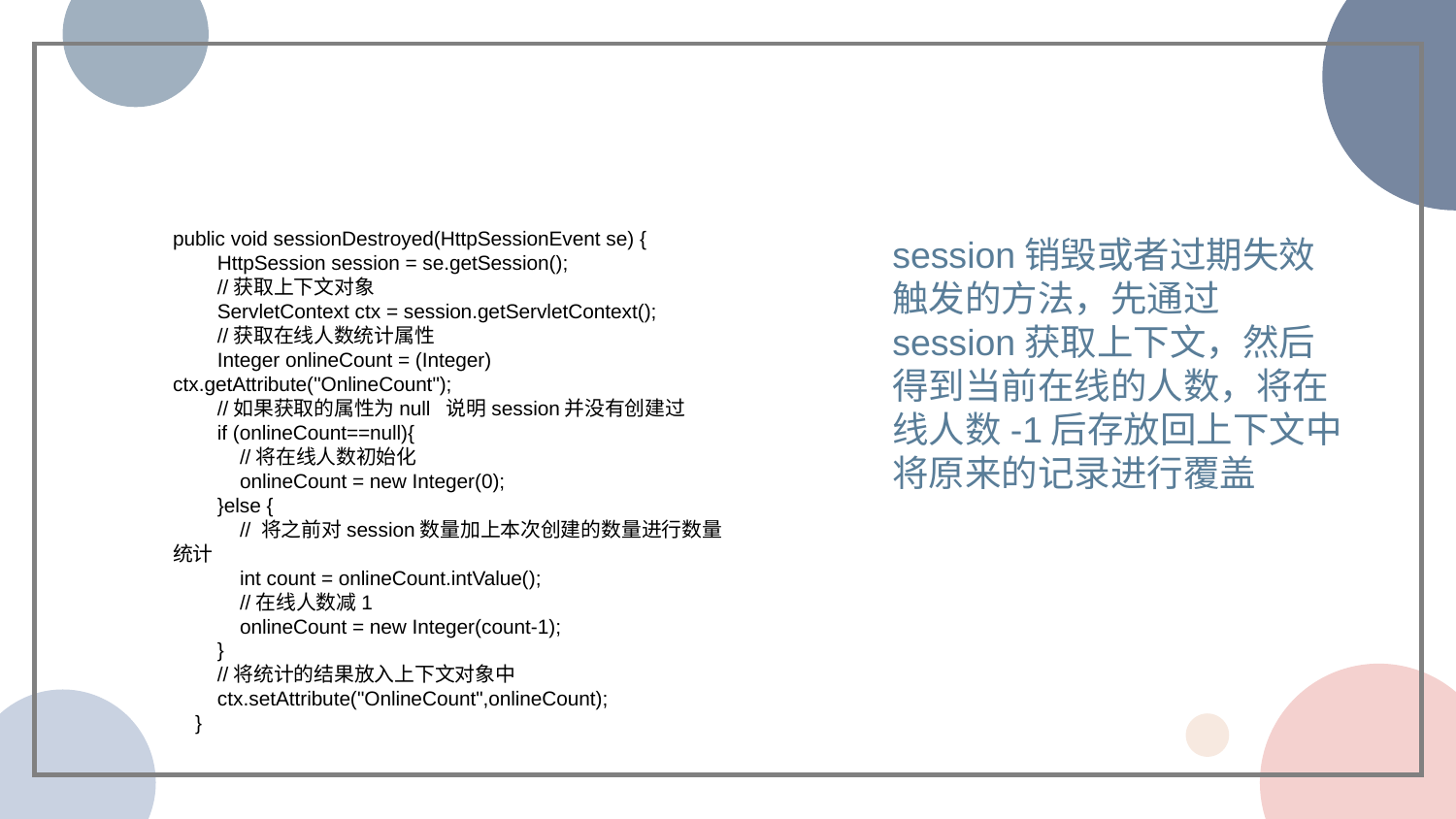

public void sessionDestroyed(HttpSessionEvent se) {
        HttpSession session = se.getSession();
        //获取上下文对象
        ServletContext ctx = session.getServletContext();
        //获取在线人数统计属性
        Integer onlineCount = (Integer) ctx.getAttribute("OnlineCount");
        //如果获取的属性为null  说明session并没有创建过
        if (onlineCount==null){
            //将在线人数初始化
            onlineCount = new Integer(0);
        }else {
            // 将之前对session数量加上本次创建的数量进行数量统计
            int count = onlineCount.intValue();
            //在线人数减1
            onlineCount = new Integer(count-1);
        }
        //将统计的结果放入上下文对象中
        ctx.setAttribute("OnlineCount",onlineCount);
    }
session销毁或者过期失效触发的方法，先通过session获取上下文，然后得到当前在线的人数，将在线人数-1后存放回上下文中将原来的记录进行覆盖